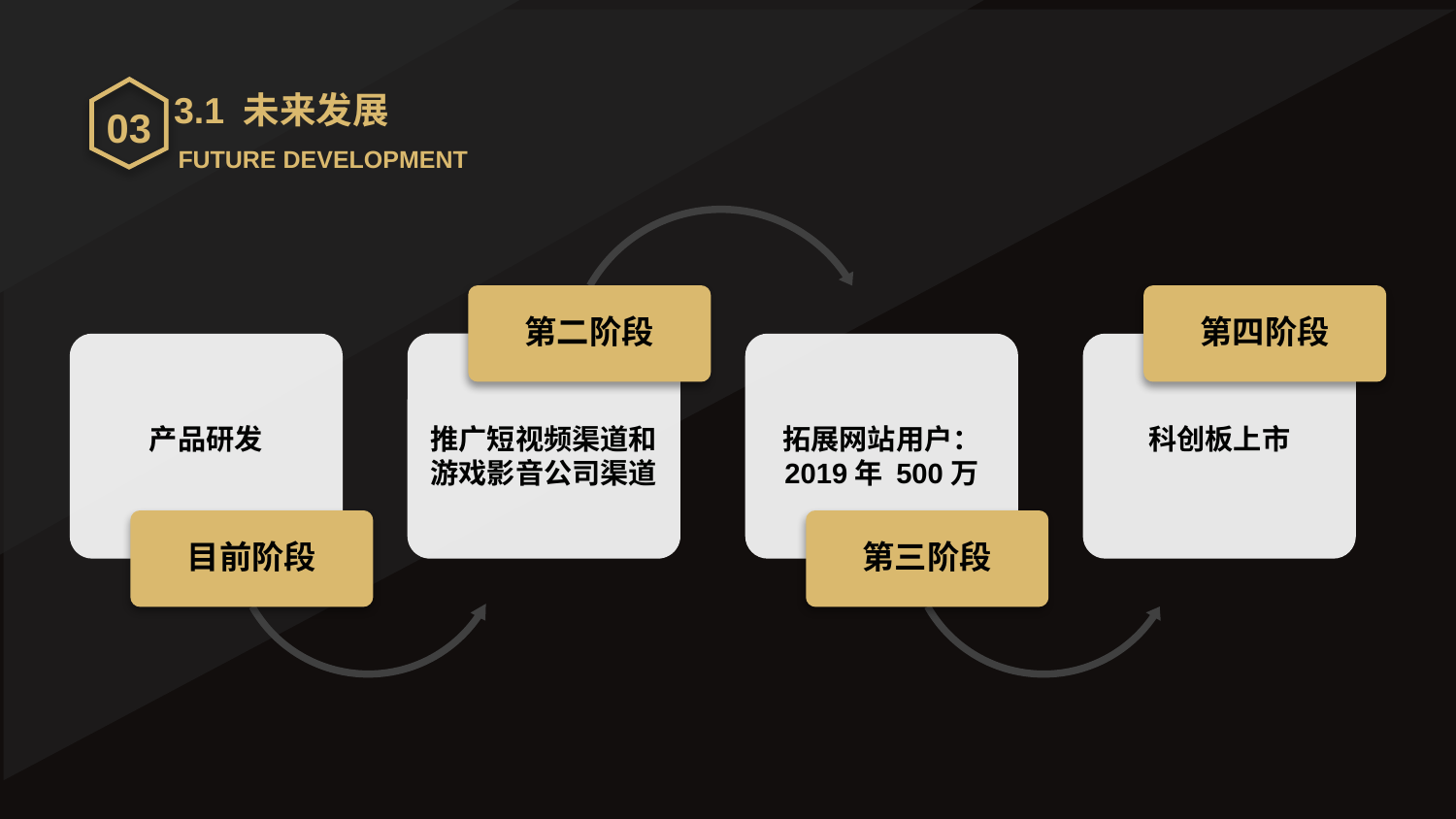

03
3.1 未来发展
FUTURE DEVELOPMENT

第二阶段

第四阶段

产品研发
科创板上市
推广短视频渠道和
游戏影音公司渠道
拓展网站用户：
2019年 500万

目前阶段

第三阶段